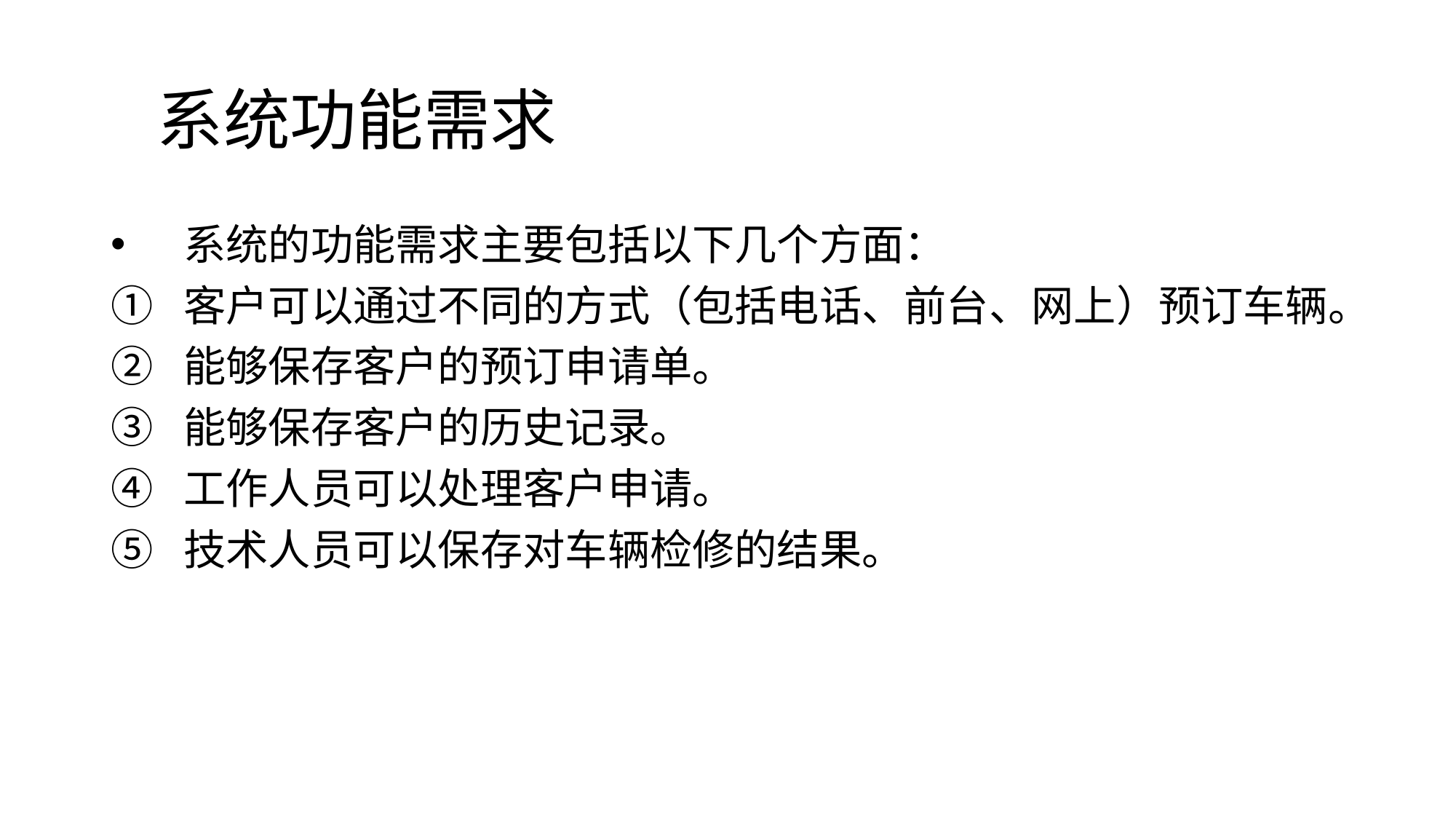

# 系统功能需求
系统的功能需求主要包括以下几个方面：
客户可以通过不同的方式（包括电话、前台、网上）预订车辆。
能够保存客户的预订申请单。
能够保存客户的历史记录。
工作人员可以处理客户申请。
技术人员可以保存对车辆检修的结果。